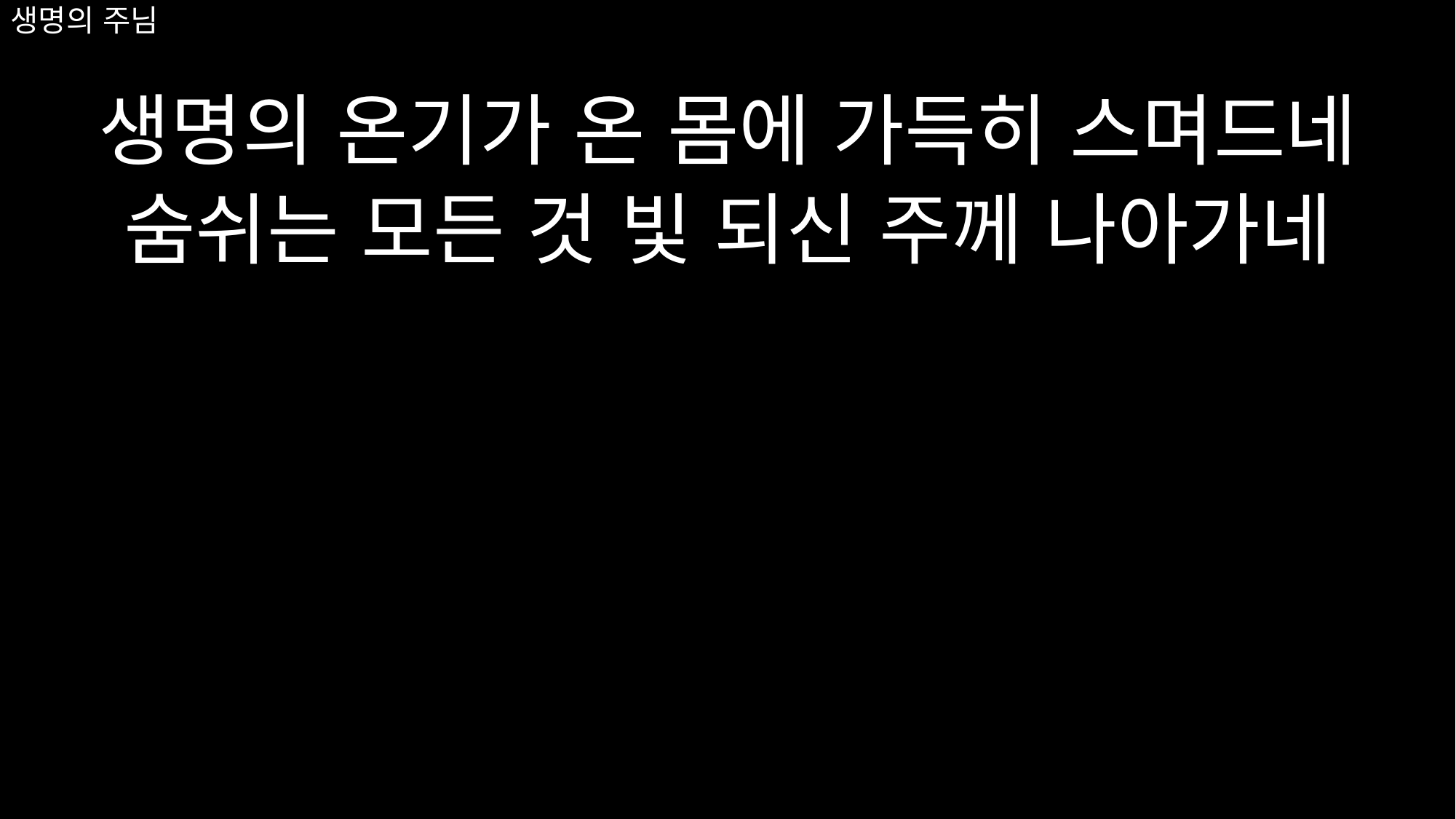

생명의 온기가 온 몸에 가득히 스며드네
숨쉬는 모든 것 빛 되신 주께 나아가네

# 생명의 주님